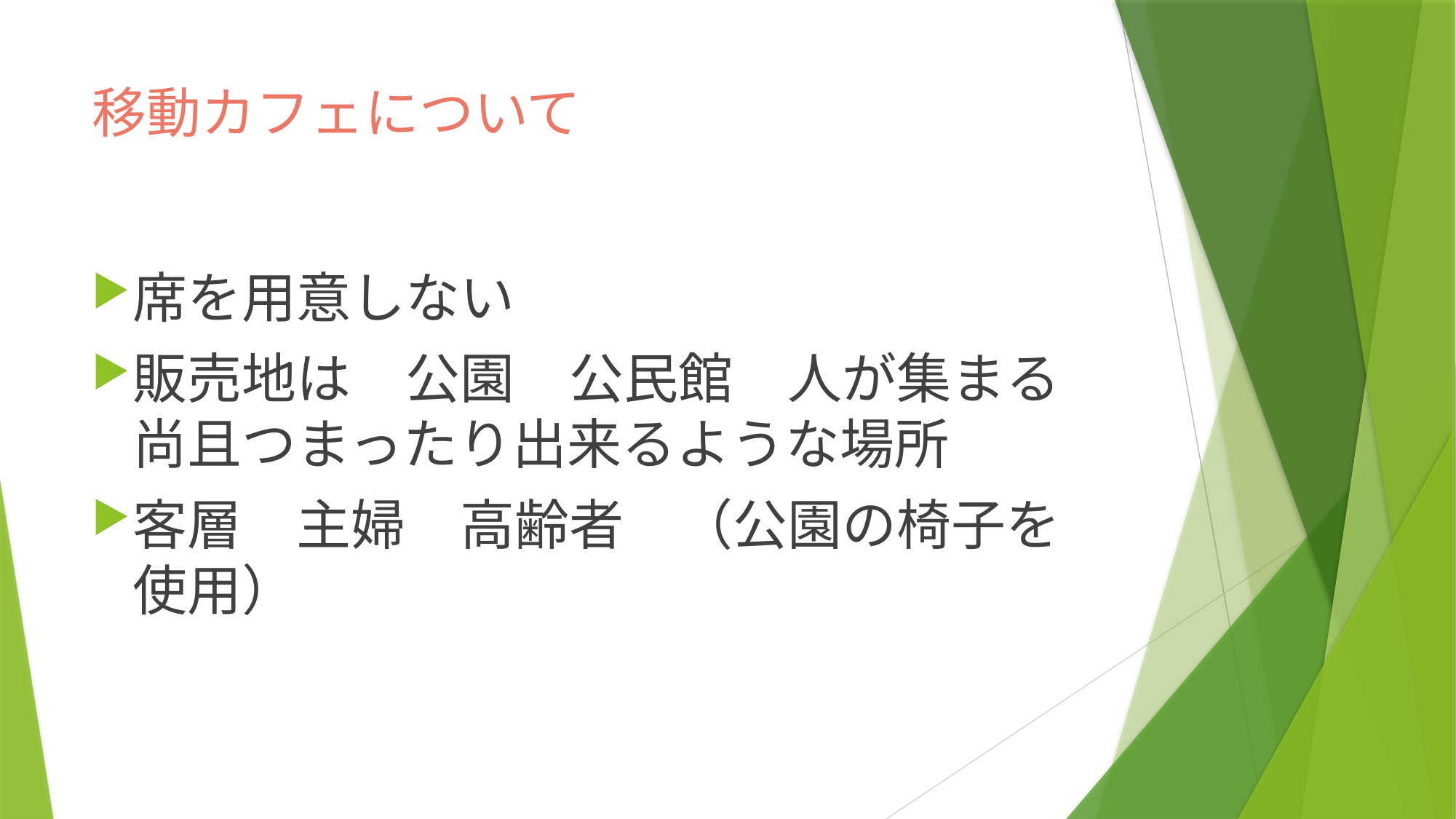

# 移動カフェについて
席を用意しない
販売地は　公園　公民館　人が集まる尚且つまったり出来るような場所
客層　主婦　高齢者　（公園の椅子を使用）